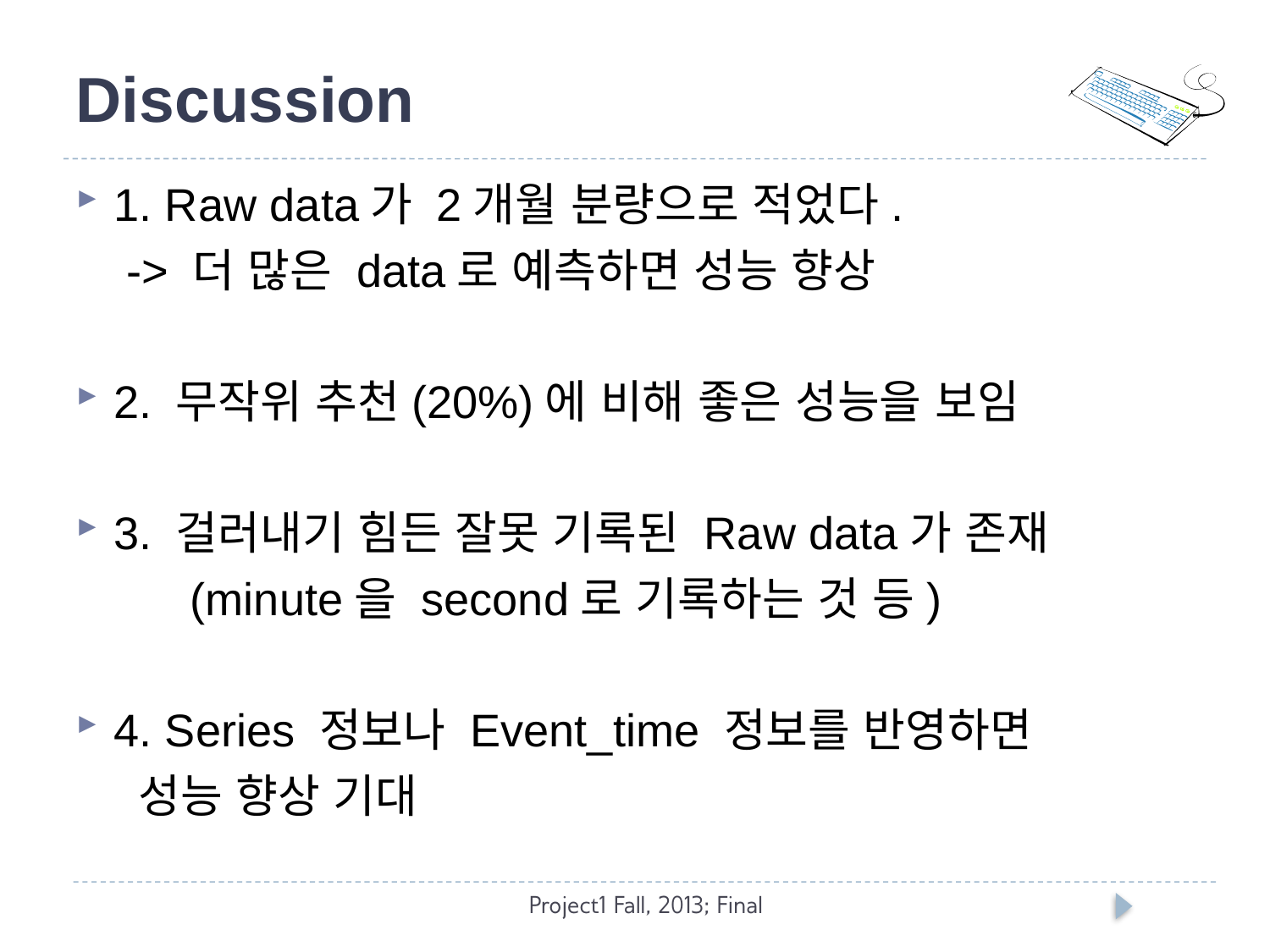

# Discussion
1. Raw data가 2개월 분량으로 적었다.
    -> 더 많은 data로 예측하면 성능 향상

2. 무작위 추천(20%)에 비해 좋은 성능을 보임

3. 걸러내기 힘든 잘못 기록된 Raw data가 존재
         (minute을 second로 기록하는 것 등)

4. Series 정보나 Event_time 정보를 반영하면
    성능 향상 기대
Project1 Fall, 2013; Final